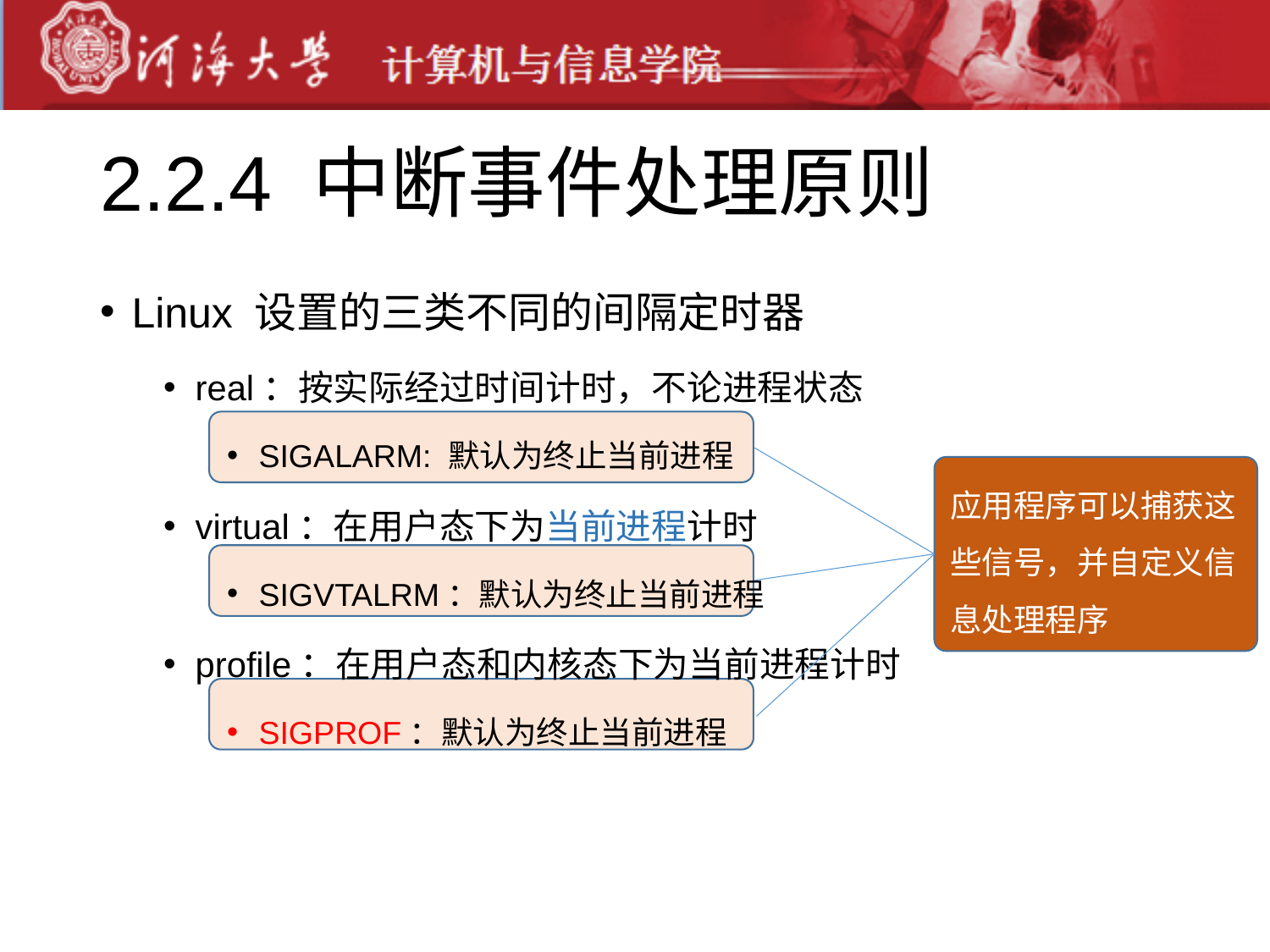

# 2.2.4 中断事件处理原则
Linux 设置的三类不同的间隔定时器
real：按实际经过时间计时，不论进程状态
SIGALARM: 默认为终止当前进程
virtual：在用户态下为当前进程计时
SIGVTALRM：默认为终止当前进程
profile：在用户态和内核态下为当前进程计时
SIGPROF：默认为终止当前进程

应用程序可以捕获这些信号，并自定义信息处理程序